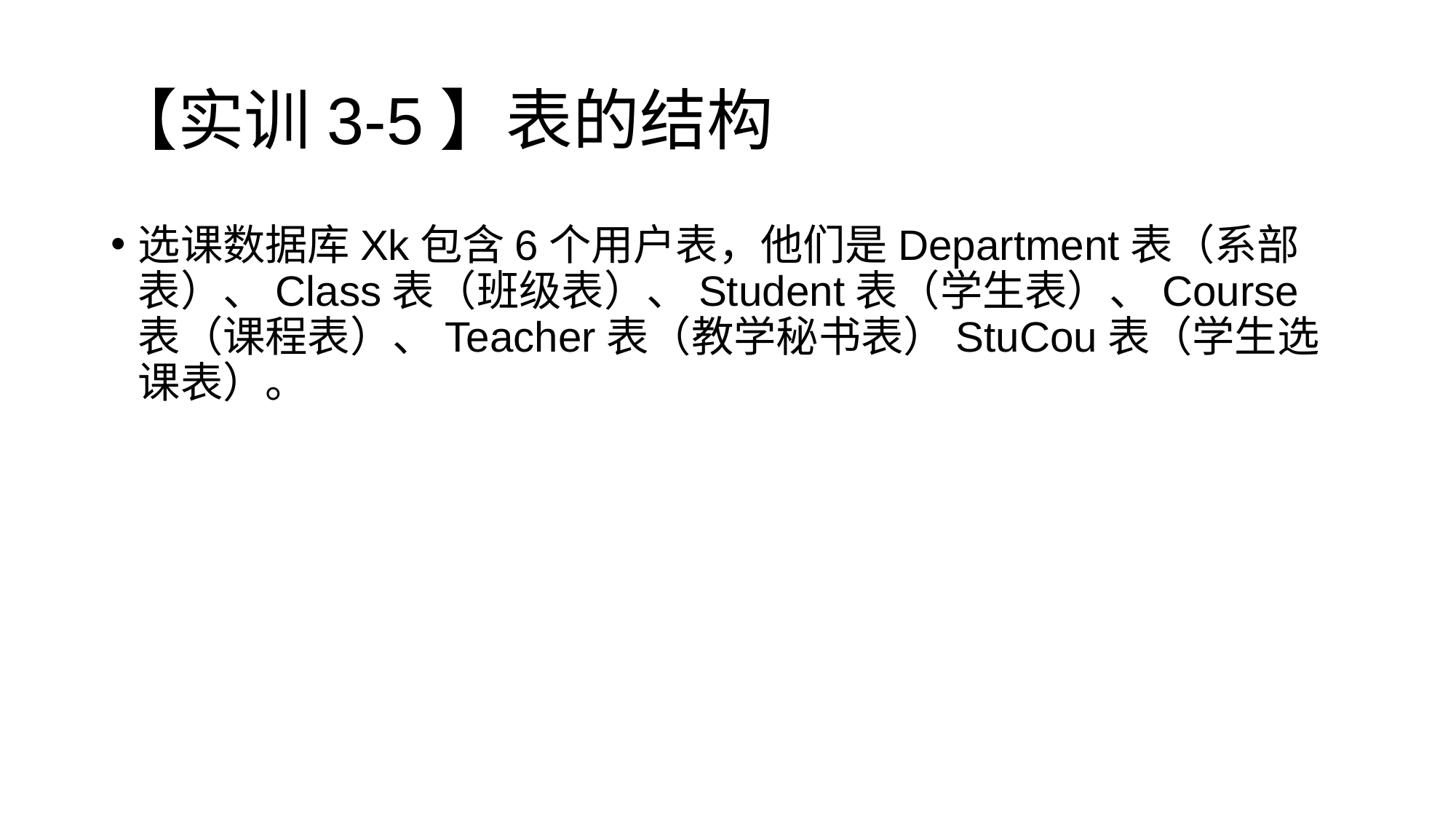

# 【实训3-5】表的结构
选课数据库Xk包含6个用户表，他们是Department表（系部表）、Class表（班级表）、Student表（学生表）、Course表（课程表）、Teacher表（教学秘书表）StuCou表（学生选课表）。